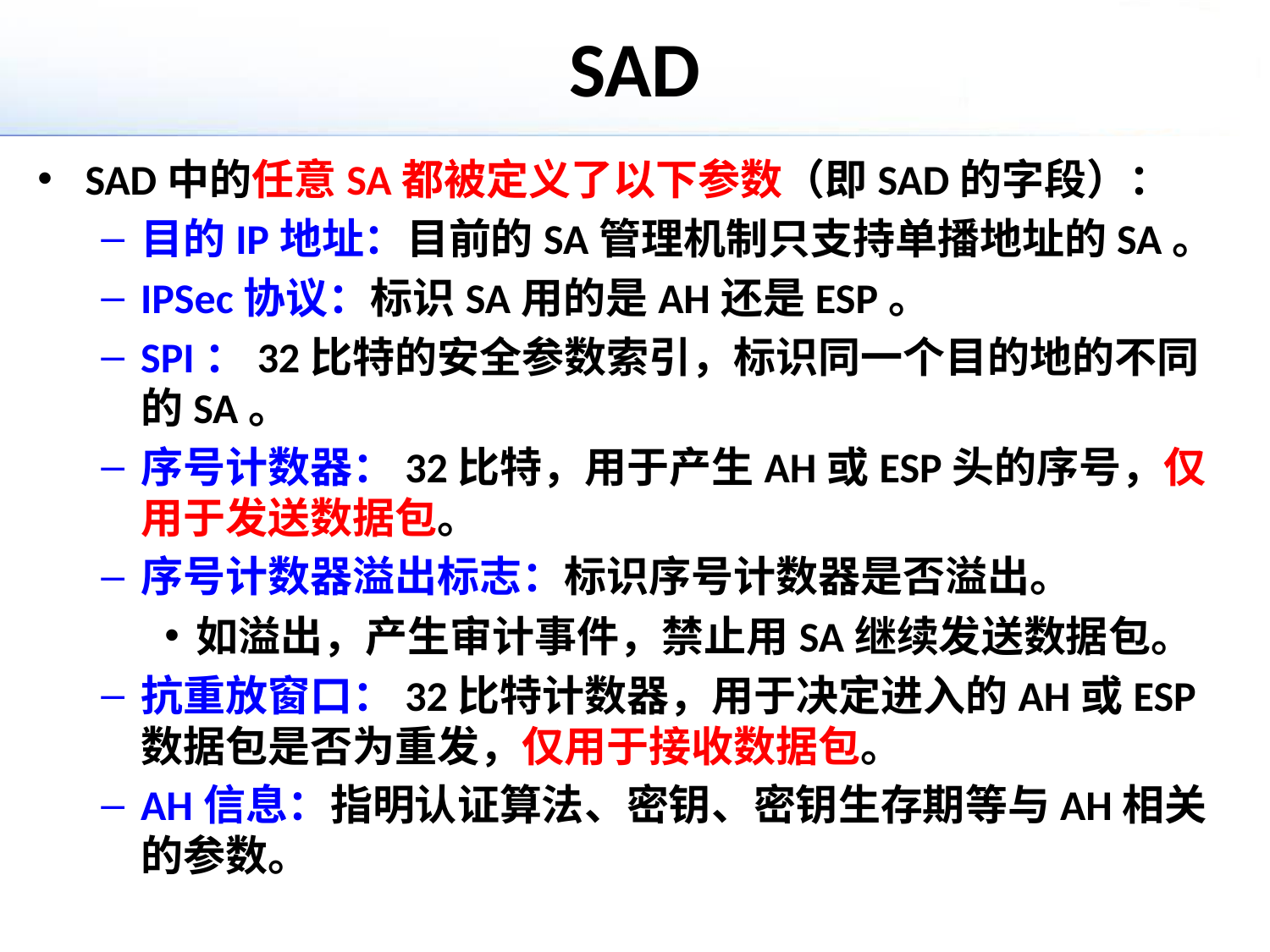

# SAD
SAD中的任意SA都被定义了以下参数（即SAD的字段）：
目的IP地址：目前的SA管理机制只支持单播地址的SA。
IPSec协议：标识SA用的是AH还是ESP。
SPI：32比特的安全参数索引，标识同一个目的地的不同的SA。
序号计数器：32比特，用于产生AH或ESP头的序号，仅用于发送数据包。
序号计数器溢出标志：标识序号计数器是否溢出。
如溢出，产生审计事件，禁止用SA继续发送数据包。
抗重放窗口：32比特计数器，用于决定进入的AH或ESP数据包是否为重发，仅用于接收数据包。
AH信息：指明认证算法、密钥、密钥生存期等与AH相关的参数。